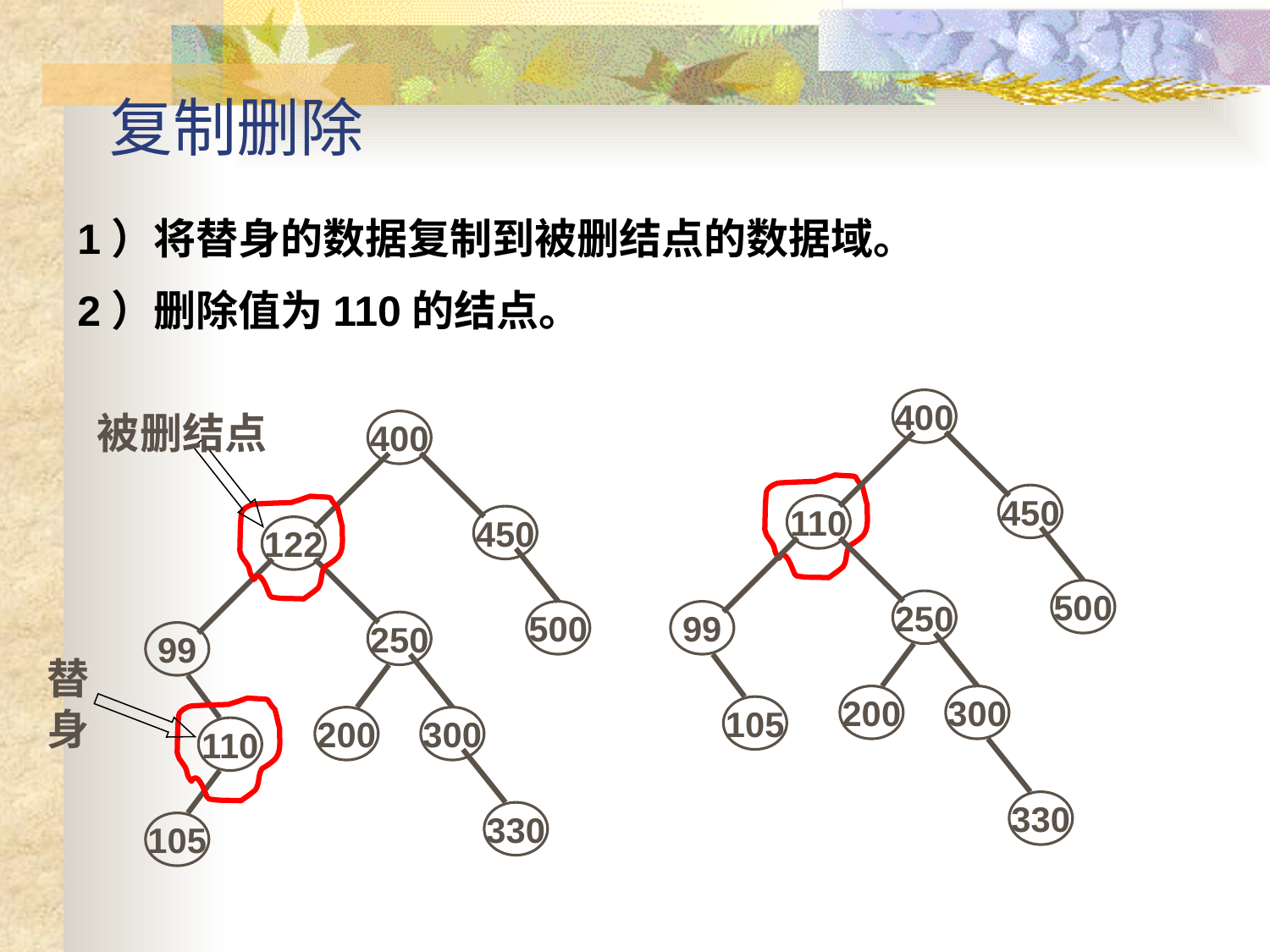

# 复制删除
1）将替身的数据复制到被删结点的数据域。
2）删除值为110的结点。
400

450
110

500
250
99

200
300
105

330
被删结点

400

450
122

500
250
99
替身

200
300
110

330
105